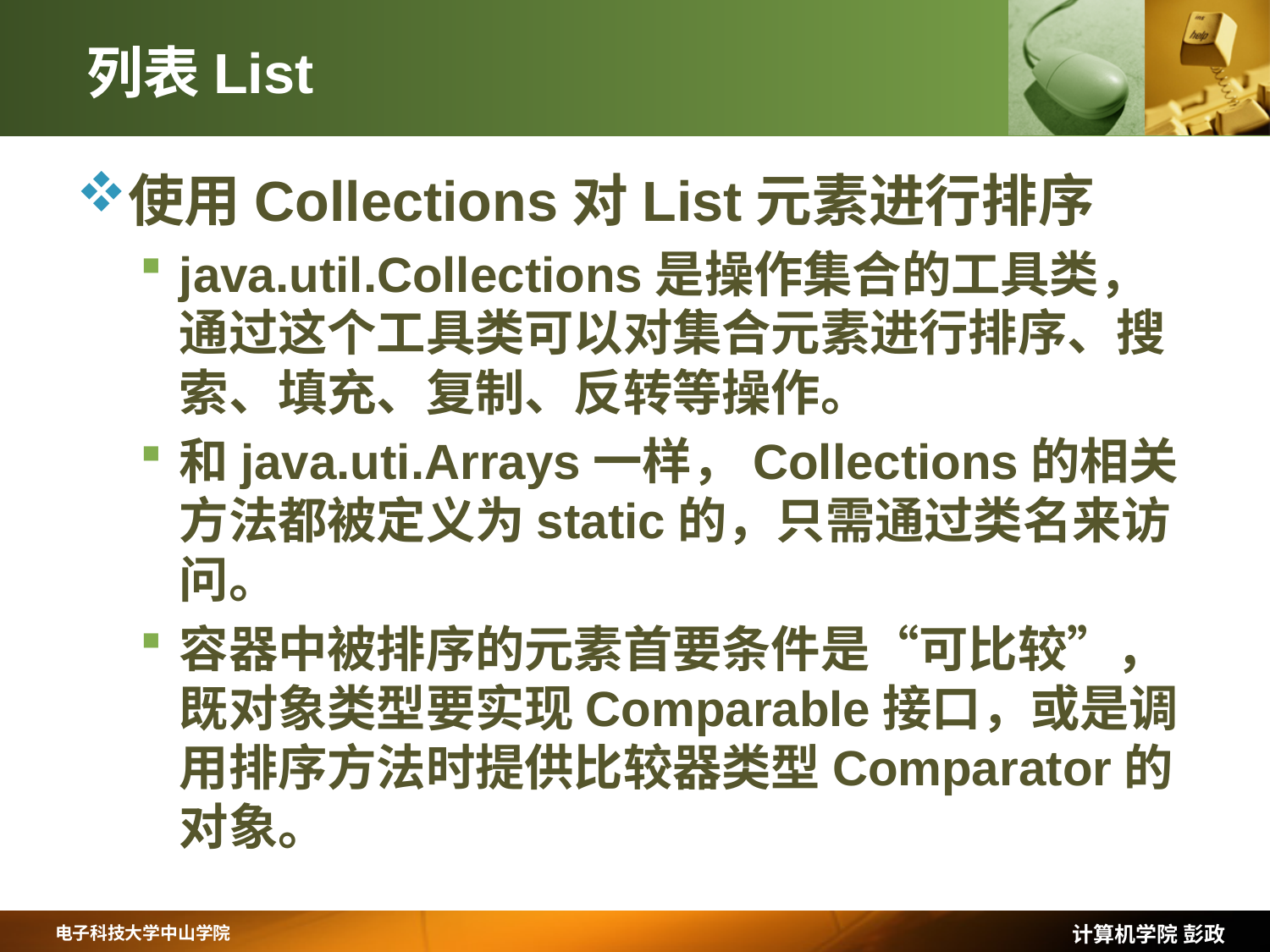

# 列表List
使用Collections对List元素进行排序
java.util.Collections是操作集合的工具类，通过这个工具类可以对集合元素进行排序、搜索、填充、复制、反转等操作。
和java.uti.Arrays一样，Collections的相关方法都被定义为static的，只需通过类名来访问。
容器中被排序的元素首要条件是“可比较”，既对象类型要实现Comparable接口，或是调用排序方法时提供比较器类型Comparator的对象。

计算机学院 彭政
电子科技大学中山学院